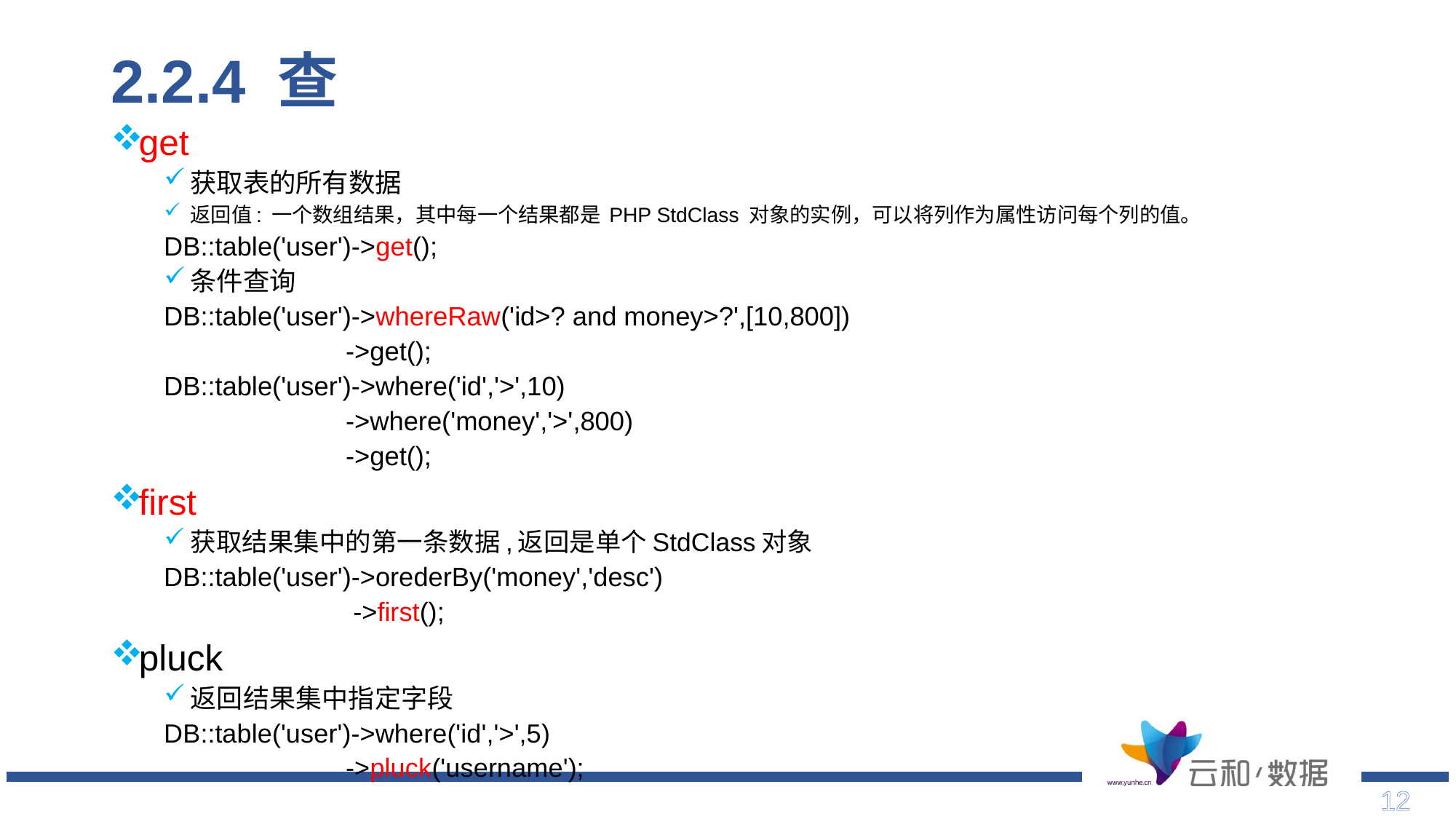

# 2.2.4 查
get
获取表的所有数据
返回值: 一个数组结果，其中每一个结果都是 PHP StdClass 对象的实例，可以将列作为属性访问每个列的值。
DB::table('user')->get();
条件查询
DB::table('user')->whereRaw('id>? and money>?',[10,800])
                         ->get();
DB::table('user')->where('id','>',10)
                         ->where('money','>',800)
                         ->get();
first
获取结果集中的第一条数据,返回是单个StdClass对象
DB::table('user')->orederBy('money','desc')
                          ->first();
pluck
返回结果集中指定字段
DB::table('user')->where('id','>',5)
                         ->pluck('username');